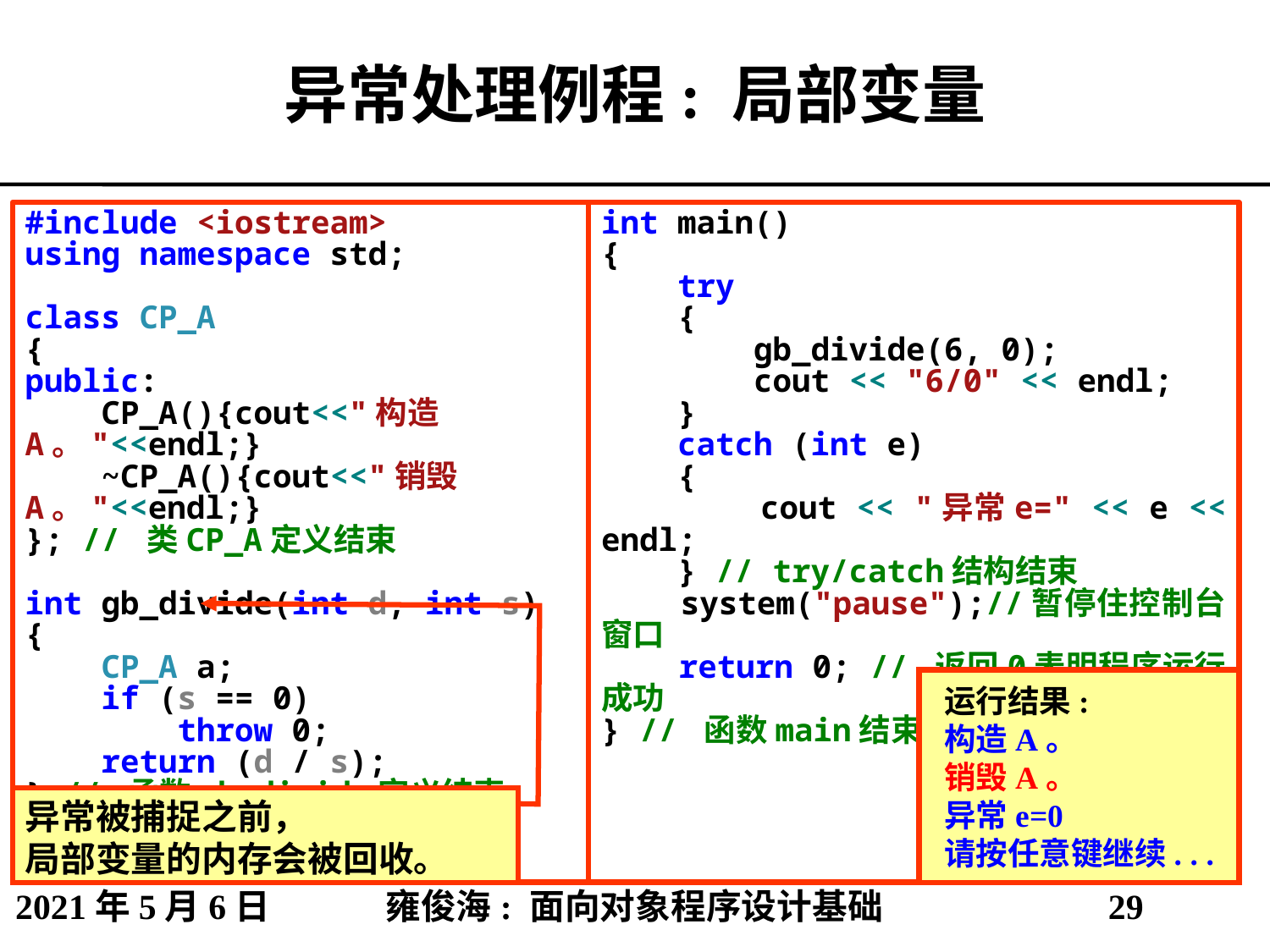

# 异常处理例程: 局部变量

#include <iostream>
using namespace std;

class CP_A
{
public:
    CP_A(){cout<<"构造A。"<<endl;}
    ~CP_A(){cout<<"销毁A。"<<endl;}
}; // 类CP_A定义结束

int gb_divide(int d, int s)
{
    CP_A a;
    if (s == 0)
        throw 0;
    return (d / s);
} // 函数gb_divide定义结束
int main()
{
    try
    {
        gb_divide(6, 0);
        cout << "6/0" << endl;
    }
    catch (int e)
    {
        cout << "异常e=" << e << endl;
    } // try/catch结构结束
    system("pause");//暂停住控制台窗口
    return 0; // 返回0表明程序运行成功
} // 函数main结束
运行结果:
构造A。
销毁A。
异常e=0
请按任意键继续. . .
异常被捕捉之前，
局部变量的内存会被回收。
2021年5月6日
雍俊海: 面向对象程序设计基础
29